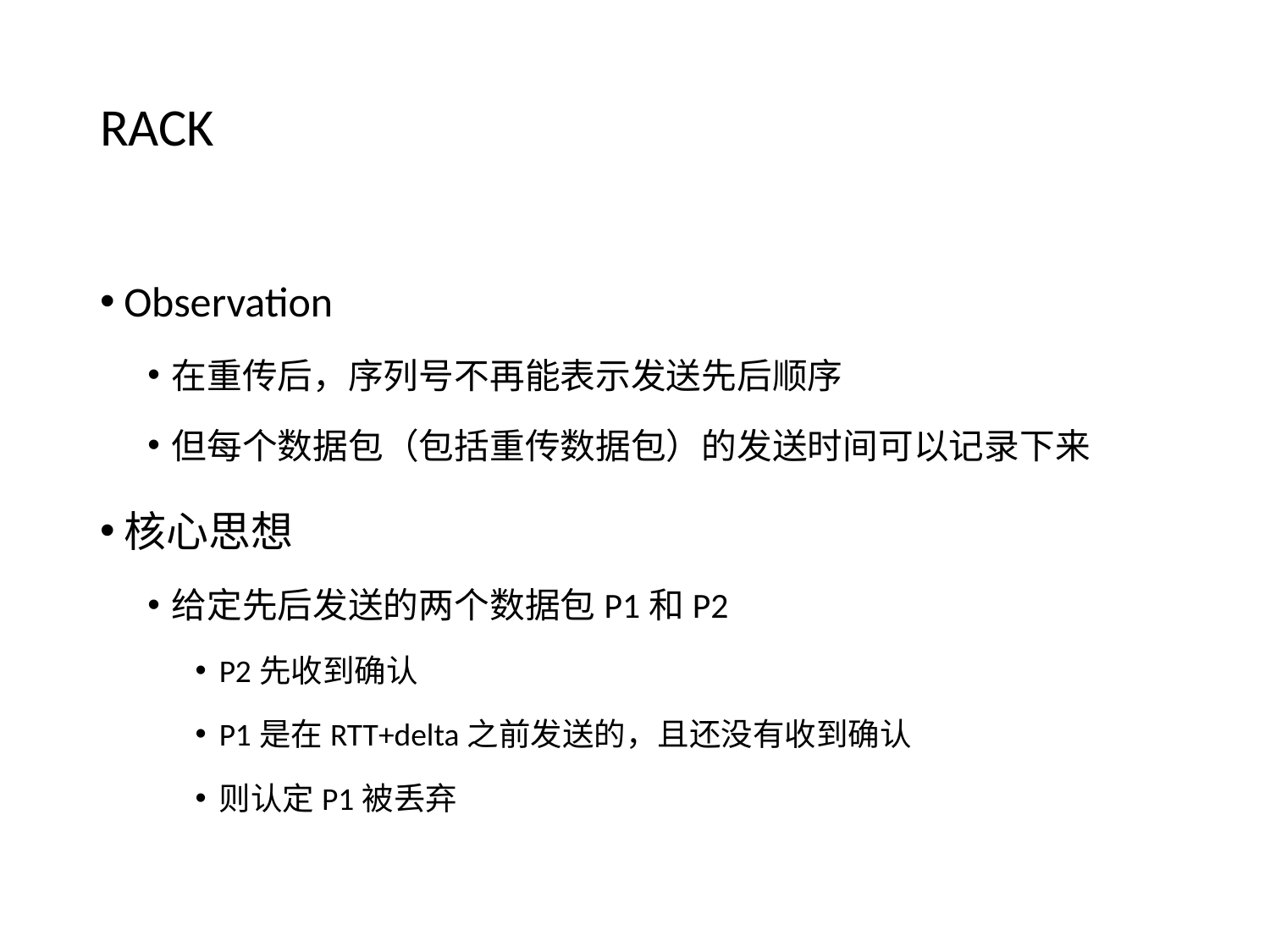

# RACK
Observation
在重传后，序列号不再能表示发送先后顺序
但每个数据包（包括重传数据包）的发送时间可以记录下来
核心思想
给定先后发送的两个数据包P1和P2
P2先收到确认
P1是在RTT+delta之前发送的，且还没有收到确认
则认定P1被丢弃
46